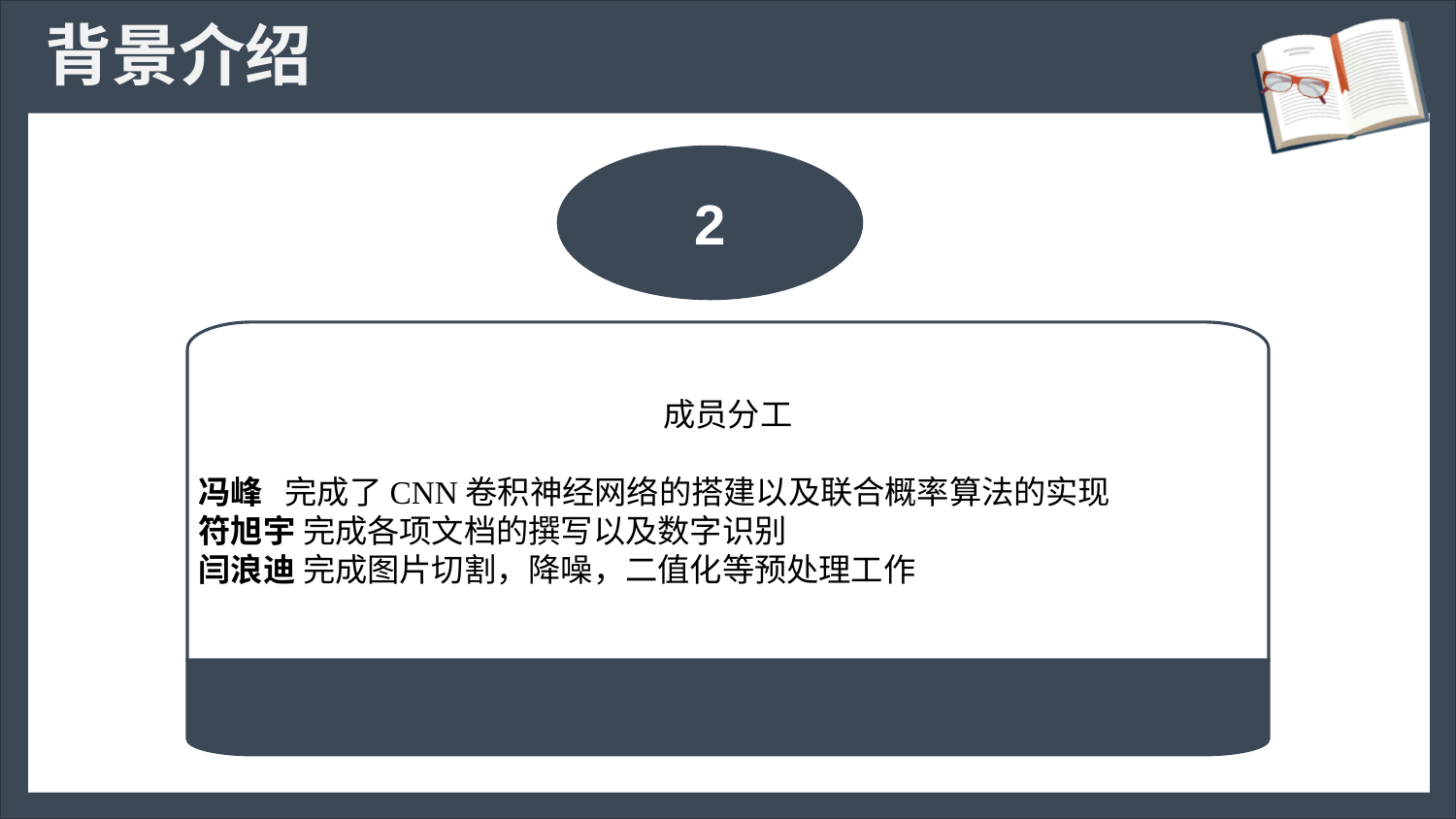

# 背景介绍
2
成员分工

冯峰   完成了CNN卷积神经网络的搭建以及联合概率算法的实现
符旭宇 完成各项文档的撰写以及数字识别
闫浪迪 完成图片切割，降噪，二值化等预处理工作